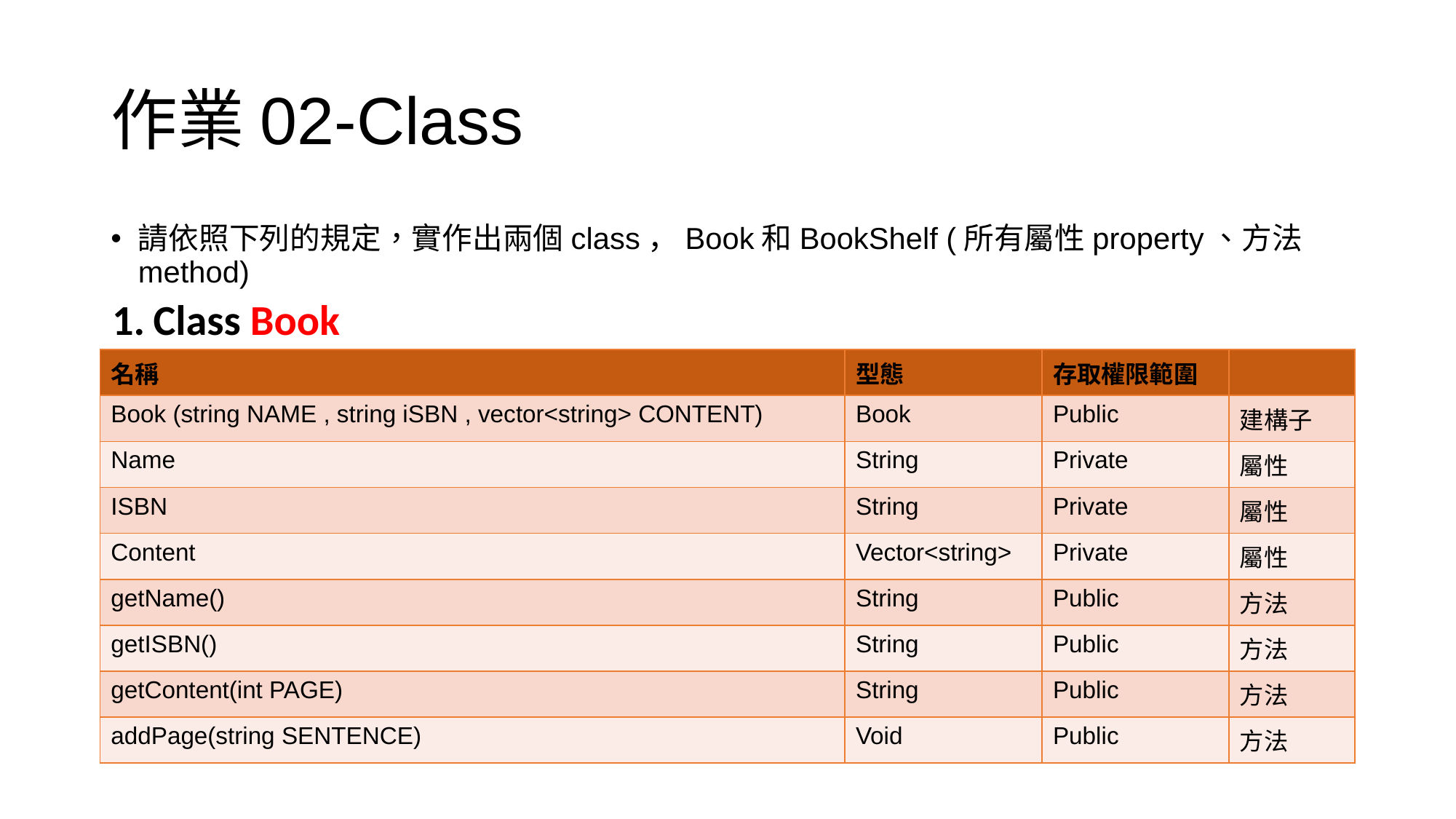

# 作業02-Class
請依照下列的規定，實作出兩個class，Book和BookShelf (所有屬性property、方法method)
Class Book
| 名稱 | 型態 | 存取權限範圍 |  |
| --- | --- | --- | --- |
| Book (string NAME , string iSBN , vector<string> CONTENT) | Book | Public | 建構子 |
| Name | String | Private | 屬性 |
| ISBN | String | Private | 屬性 |
| Content | Vector<string> | Private | 屬性 |
| getName() | String | Public | 方法 |
| getISBN() | String | Public | 方法 |
| getContent(int PAGE) | String | Public | 方法 |
| addPage(string SENTENCE) | Void | Public | 方法 |